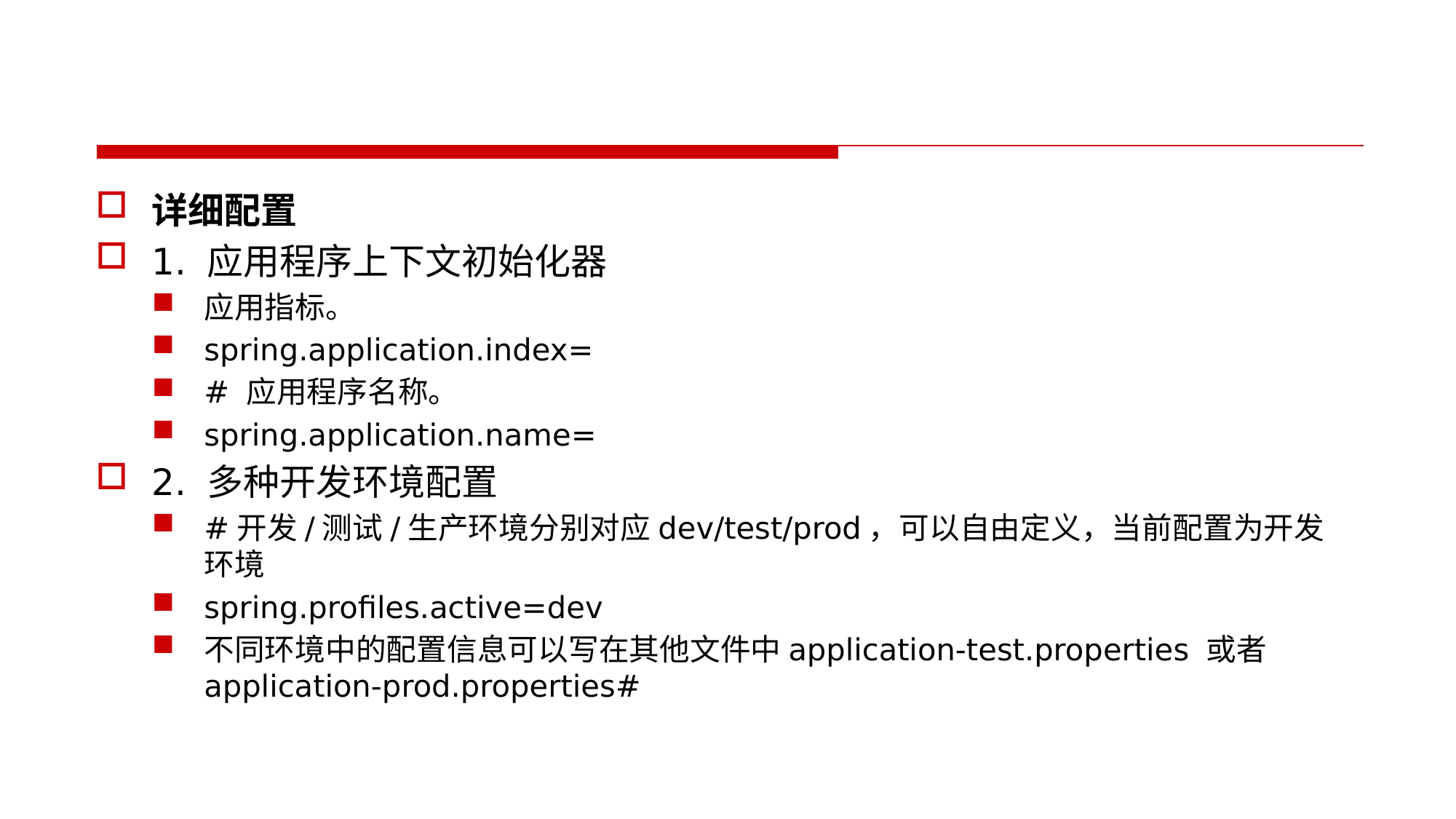

#
详细配置
1. 应用程序上下文初始化器
应用指标。
spring.application.index=
# 应用程序名称。
spring.application.name=
2. 多种开发环境配置
#开发/测试/生产环境分别对应dev/test/prod，可以自由定义，当前配置为开发环境
spring.profiles.active=dev
不同环境中的配置信息可以写在其他文件中application-test.properties 或者 application-prod.properties#